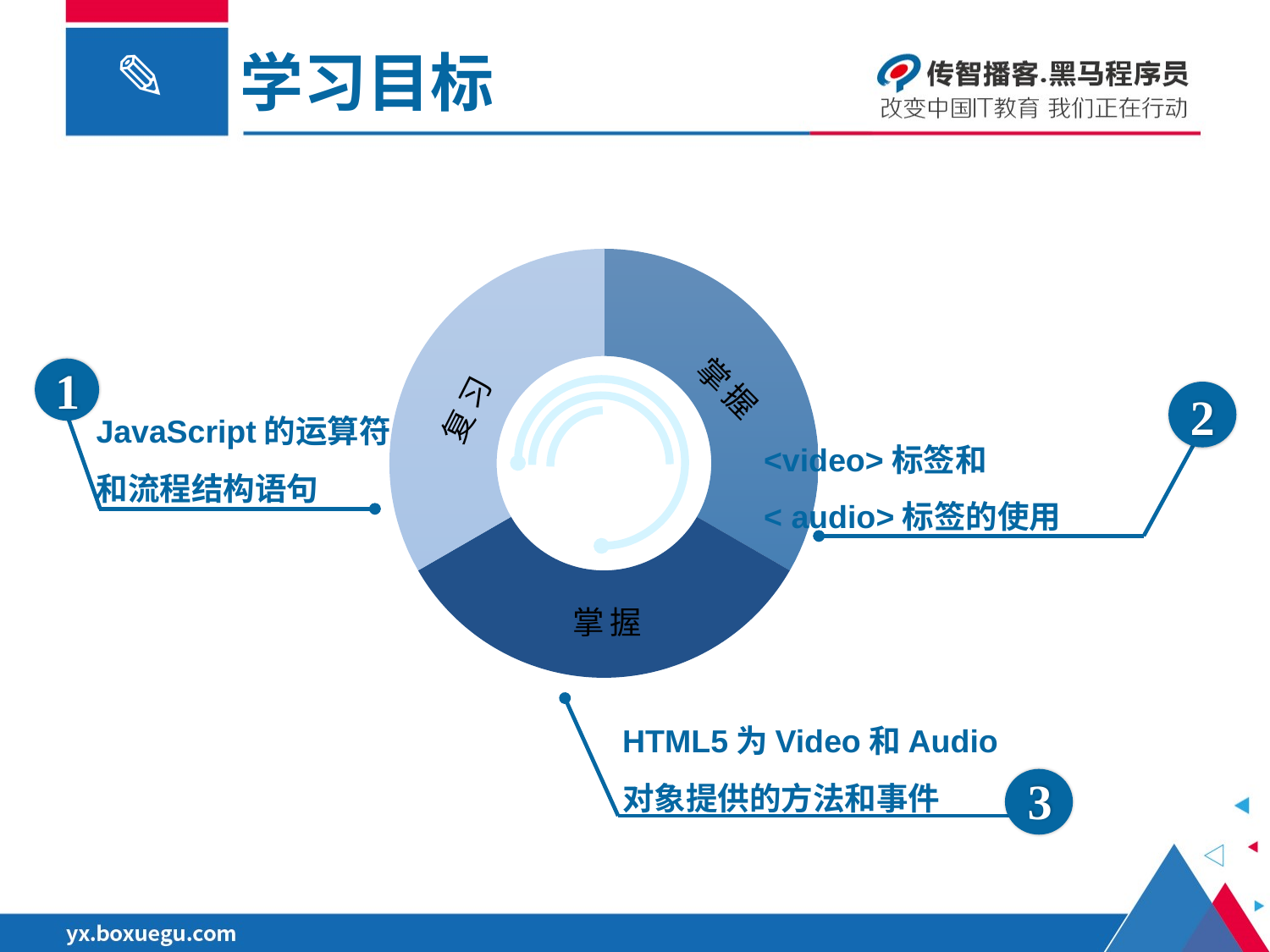

学习目标

### Chart

| Category | 销售额 |
|---|---|
| 掌握知识 | 3.333333333 |
| 理解知识 | 3.333333333 |
| 了解知识 | 3.333333333 |
复习
掌握
掌握
1

JavaScript的运算符
和流程结构语句

2

<video>标签和
< audio>标签的使用
HTML5为Video和Audio
对象提供的方法和事件
3